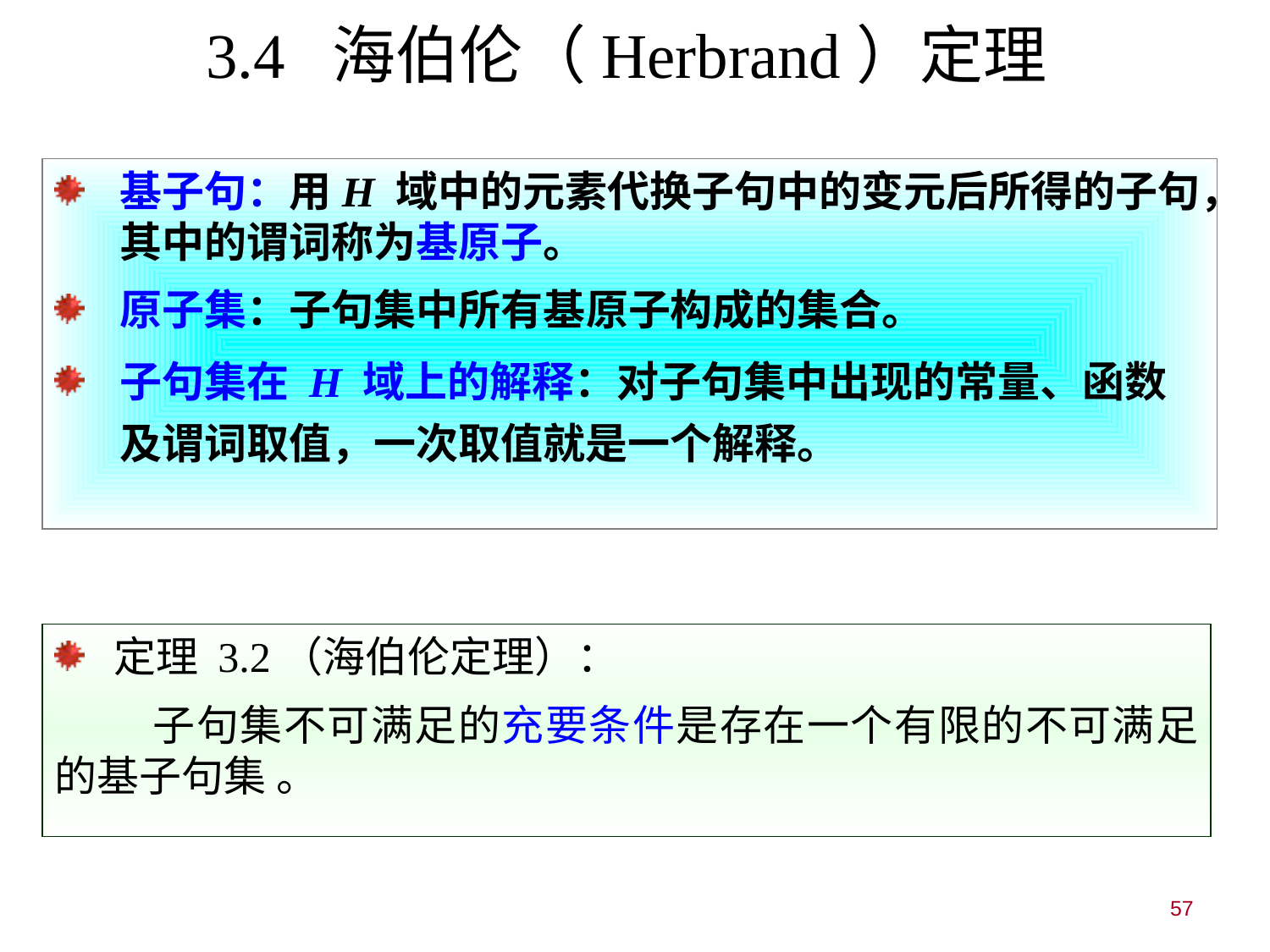

# 3.4  海伯伦（Herbrand）定理
基子句：用H 域中的元素代换子句中的变元后所得的子句，其中的谓词称为基原子。
原子集：子句集中所有基原子构成的集合。
子句集在 H 域上的解释：对子句集中出现的常量、函数及谓词取值，一次取值就是一个解释。

  定理 3.2（海伯伦定理）：
        子句集不可满足的充要条件是存在一个有限的不可满足的基子句集 。

57